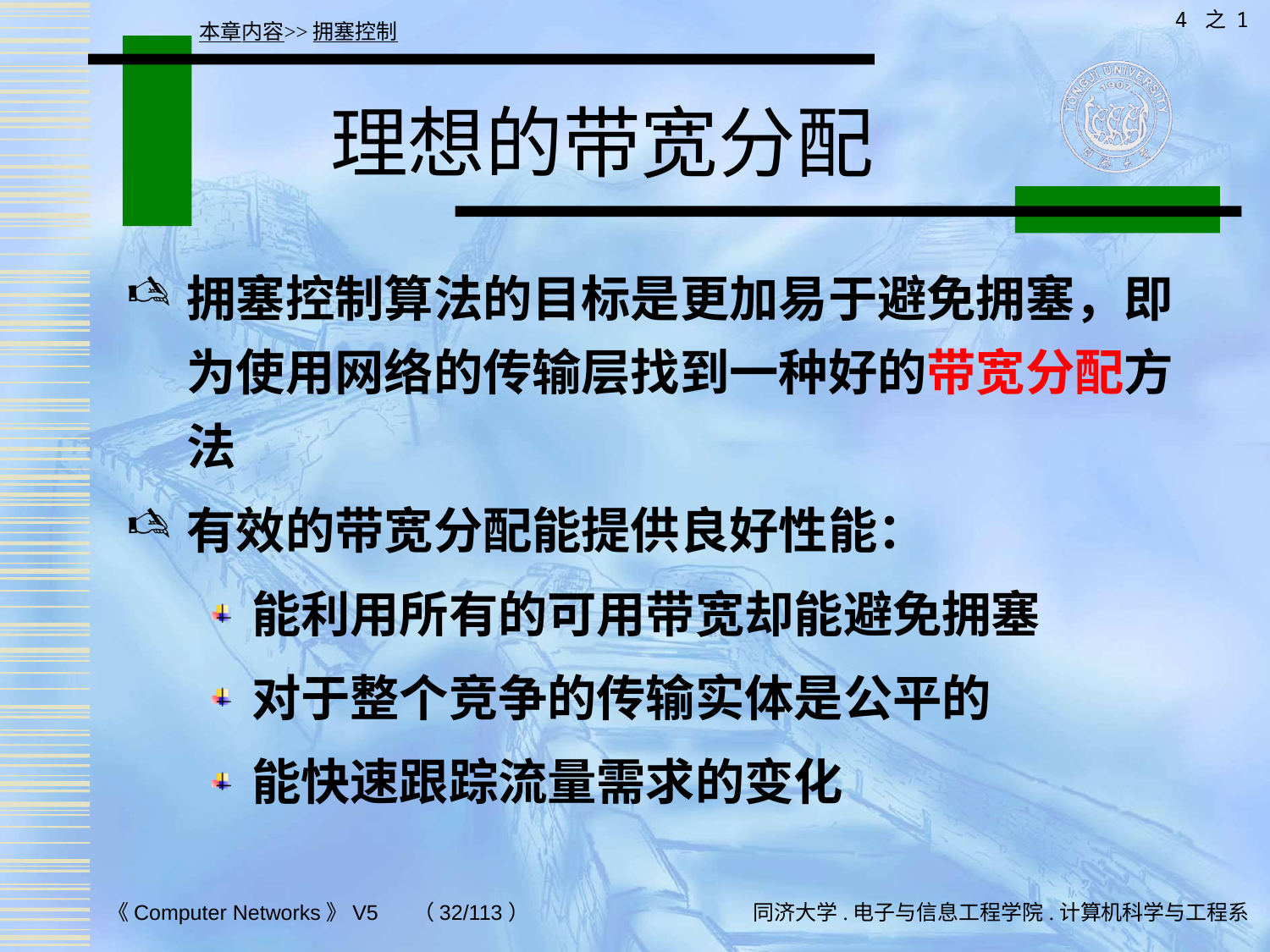

4 之 1
本章内容>>拥塞控制
# 理想的带宽分配
拥塞控制算法的目标是更加易于避免拥塞，即为使用网络的传输层找到一种好的带宽分配方法
有效的带宽分配能提供良好性能：
能利用所有的可用带宽却能避免拥塞
对于整个竞争的传输实体是公平的
能快速跟踪流量需求的变化